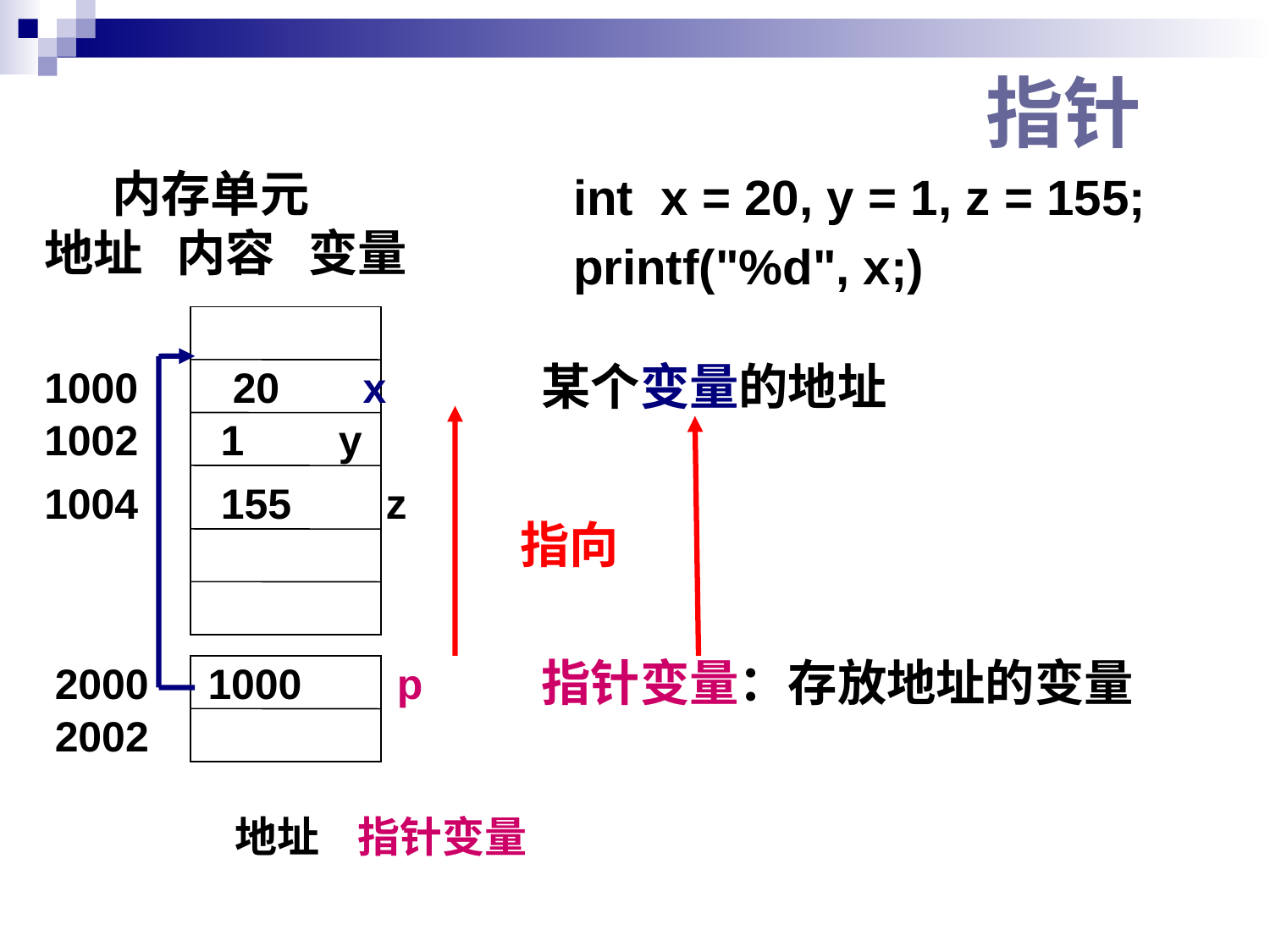

# 指针
     内存单元
地址   内容   变量
int  x = 20, y = 1, z = 155;
printf("%d", x;)

某个变量的地址

1000        20       x
1002       1        y
1004       155        z

指向
指针变量：存放地址的变量
2000     1000        p
2002

地址    指针变量